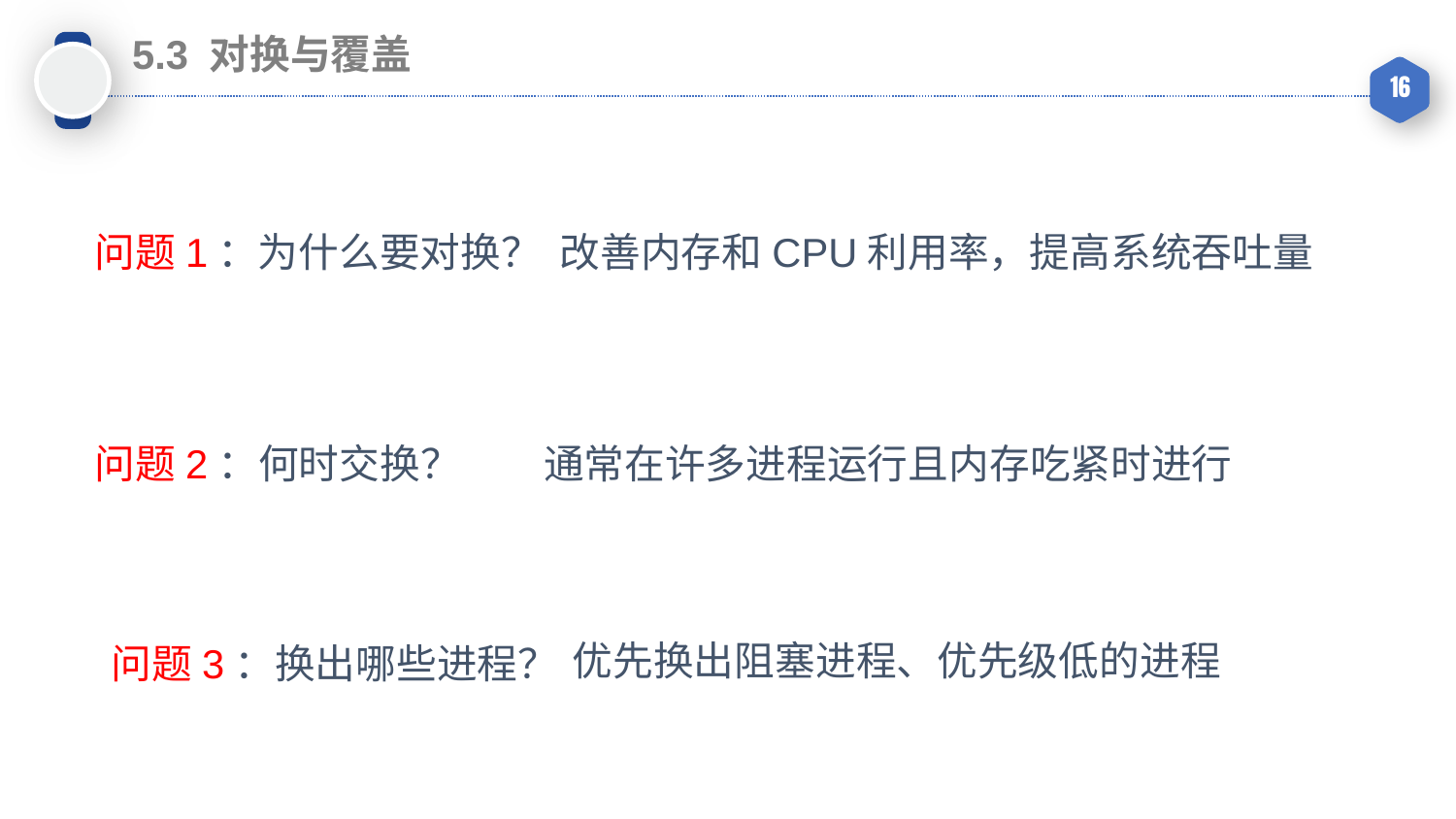

5.3 对换与覆盖
问题1：为什么要对换？  改善内存和CPU利用率，提高系统吞吐量
问题2：何时交换？
通常在许多进程运行且内存吃紧时进行
优先换出阻塞进程、优先级低的进程
问题3：换出哪些进程？